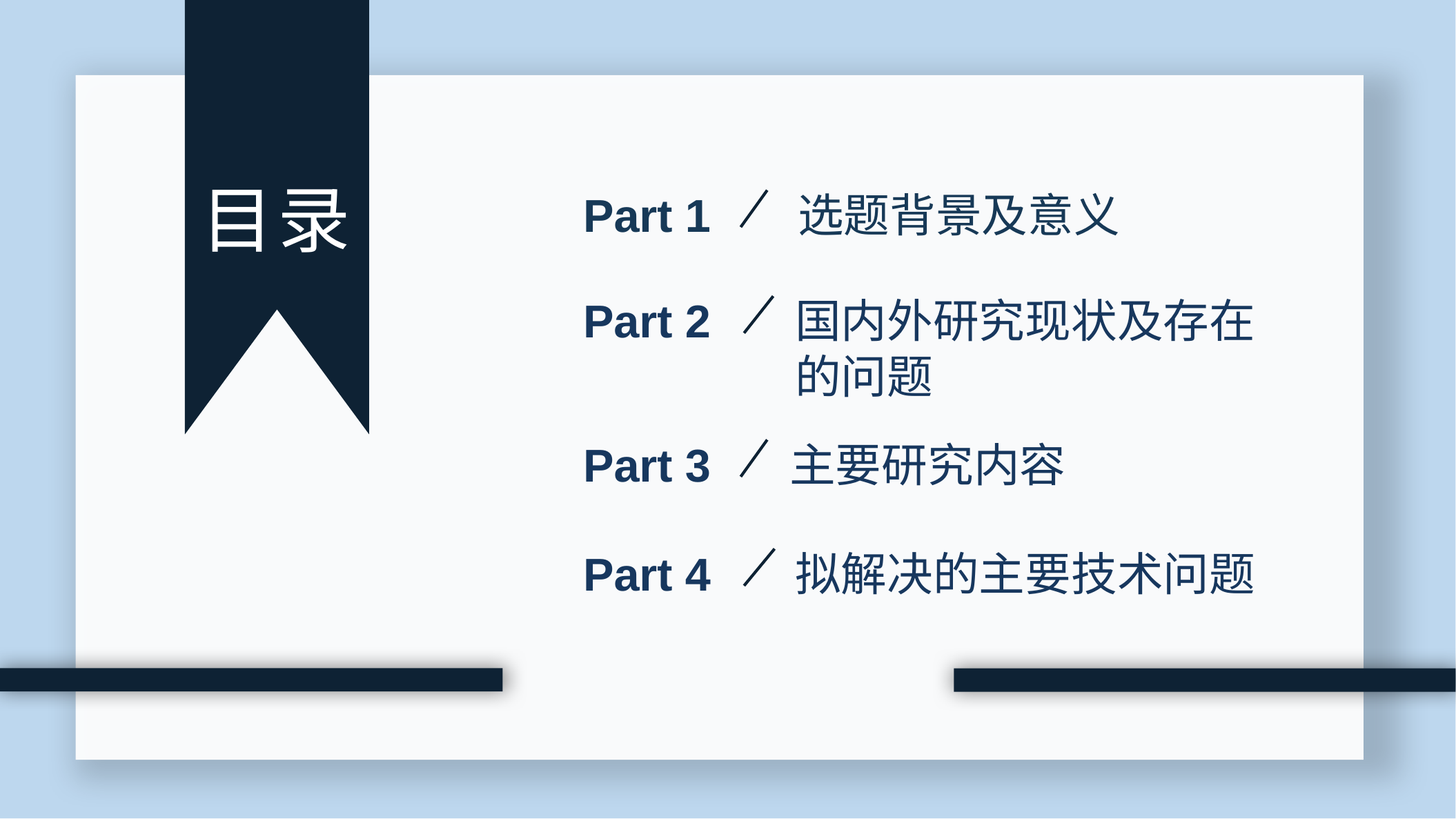

目录
选题背景及意义
Part 1
Part 2
国内外研究现状及存在的问题
主要研究内容
Part 3
Part 4
拟解决的主要技术问题